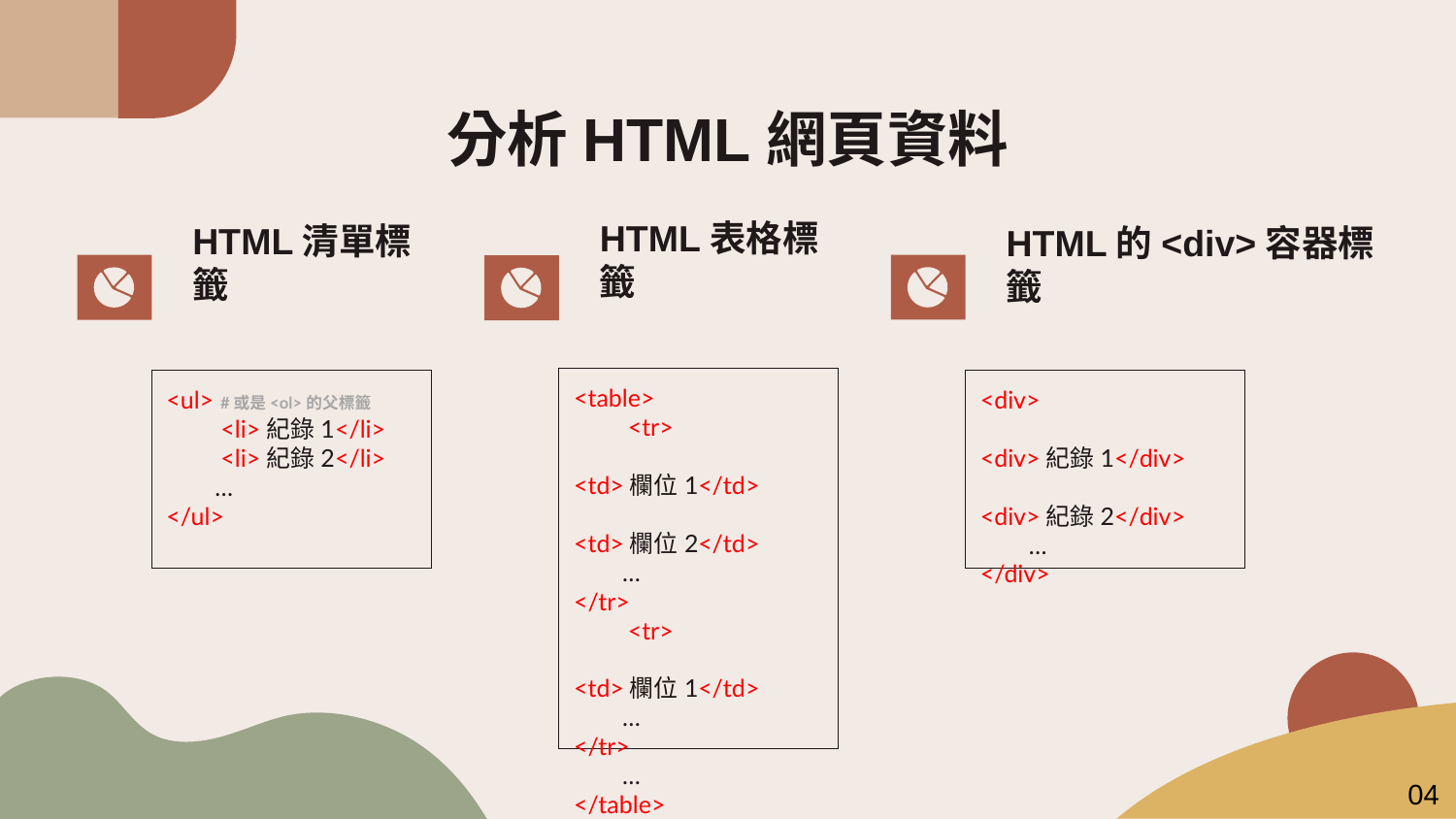

# 分析HTML網頁資料
HTML表格標籤

HTML清單標籤

HTML的<div>容器標籤
<table>
　　<tr>
　　　<td>欄位1</td>
　　　<td>欄位2</td>
　　…
</tr>
　　<tr>
　　　<td>欄位1</td>
　　…
</tr>
　　…
</table>
<ul> #或是<ol>的父標籤
　　<li>紀錄1</li>
　　<li>紀錄2</li>
　　…
</ul>
<div>
　　<div>紀錄1</div>
　　<div>紀錄2</div>
　　…
</div>
04